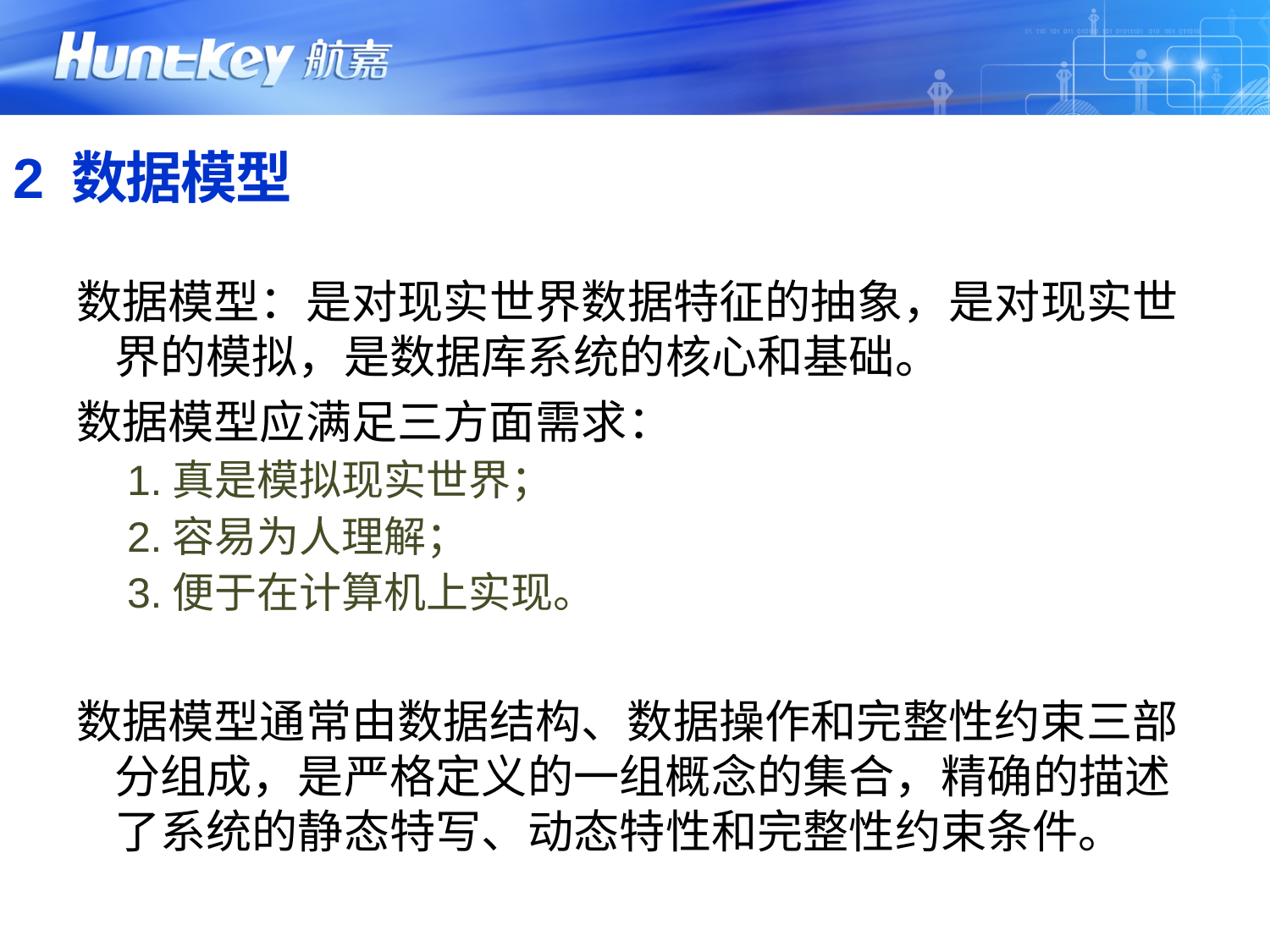

# 2 数据模型
数据模型：是对现实世界数据特征的抽象，是对现实世界的模拟，是数据库系统的核心和基础。
数据模型应满足三方面需求：
1.真是模拟现实世界；
2.容易为人理解；
3.便于在计算机上实现。

数据模型通常由数据结构、数据操作和完整性约束三部分组成，是严格定义的一组概念的集合，精确的描述了系统的静态特写、动态特性和完整性约束条件。